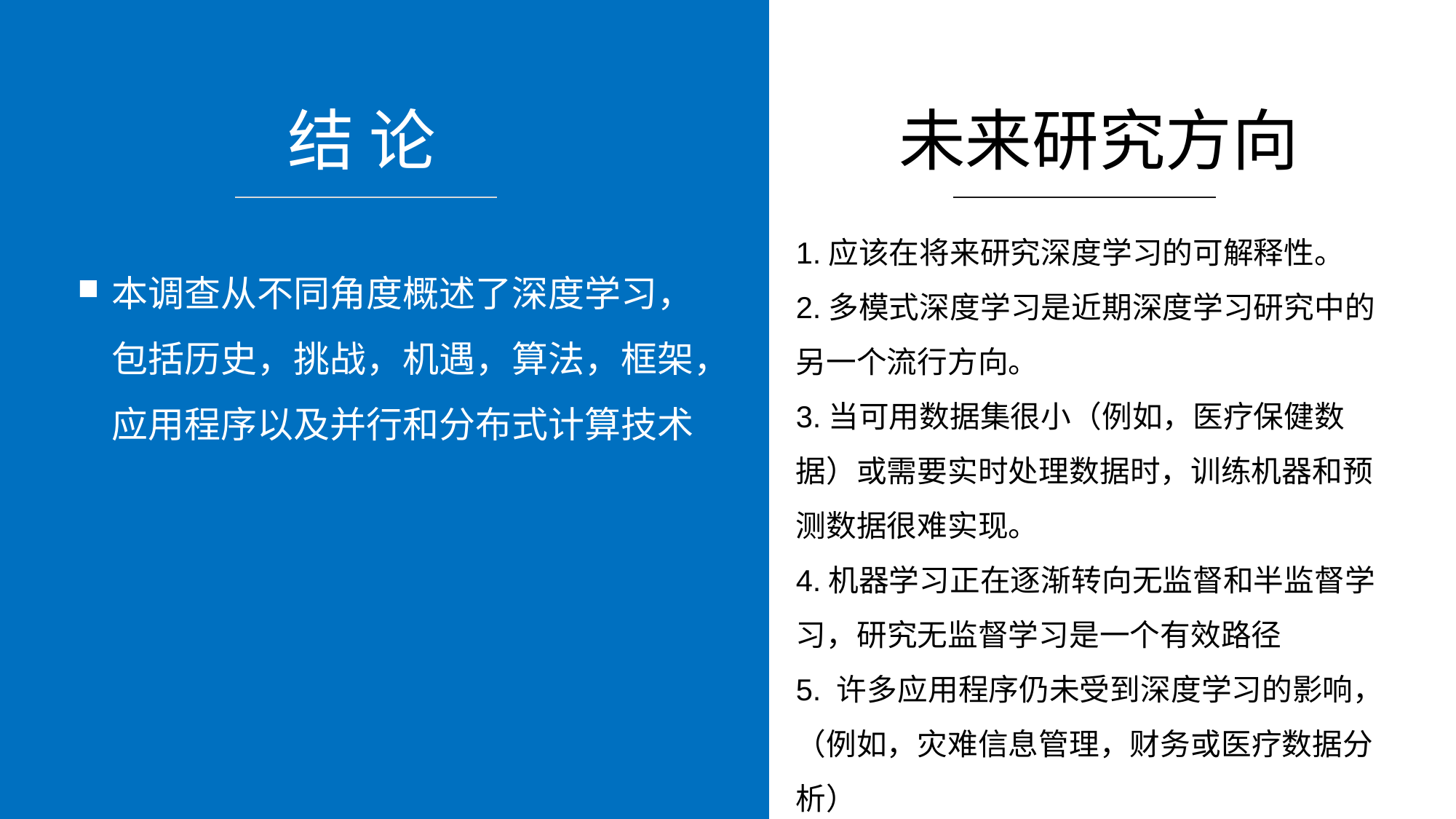

未来研究方向
结 论
1.应该在将来研究深度学习的可解释性。
2.多模式深度学习是近期深度学习研究中的另一个流行方向。
3.当可用数据集很小（例如，医疗保健数据）或需要实时处理数据时，训练机器和预测数据很难实现。
4.机器学习正在逐渐转向无监督和半监督学习，研究无监督学习是一个有效路径
5. 许多应用程序仍未受到深度学习的影响，（例如，灾难信息管理，财务或医疗数据分析）
本调查从不同角度概述了深度学习，包括历史，挑战，机遇，算法，框架，应用程序以及并行和分布式计算技术